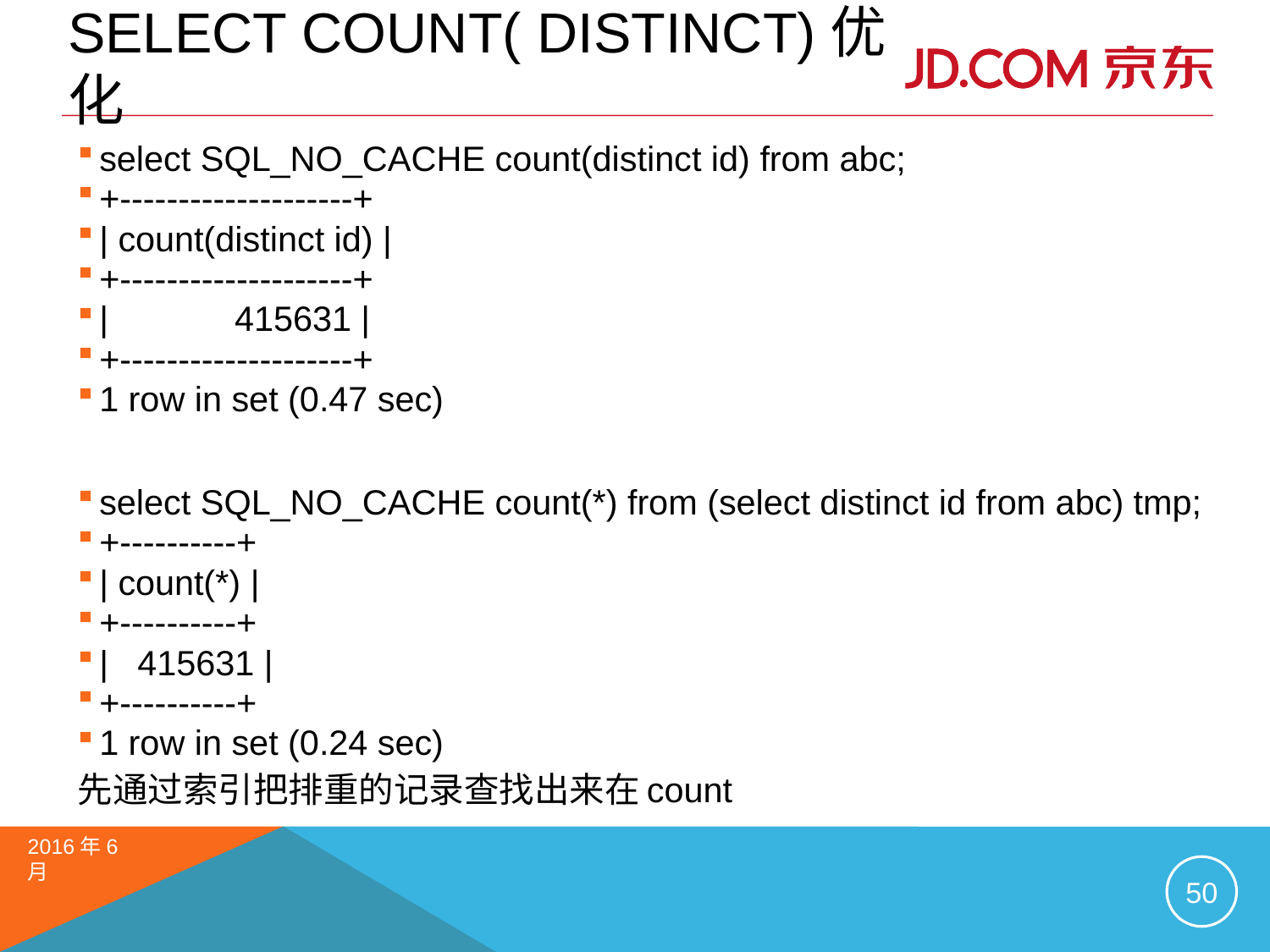

# Select count( distinct)优化
select SQL_NO_CACHE count(distinct id) from abc;
+--------------------+
| count(distinct id) |
+--------------------+
|             415631 |
+--------------------+
1 row in set (0.47 sec)

select SQL_NO_CACHE count(*) from (select distinct id from abc) tmp;
+----------+
| count(*) |
+----------+
|   415631 |
+----------+
1 row in set (0.24 sec)
先通过索引把排重的记录查找出来在count

2016年6月
50